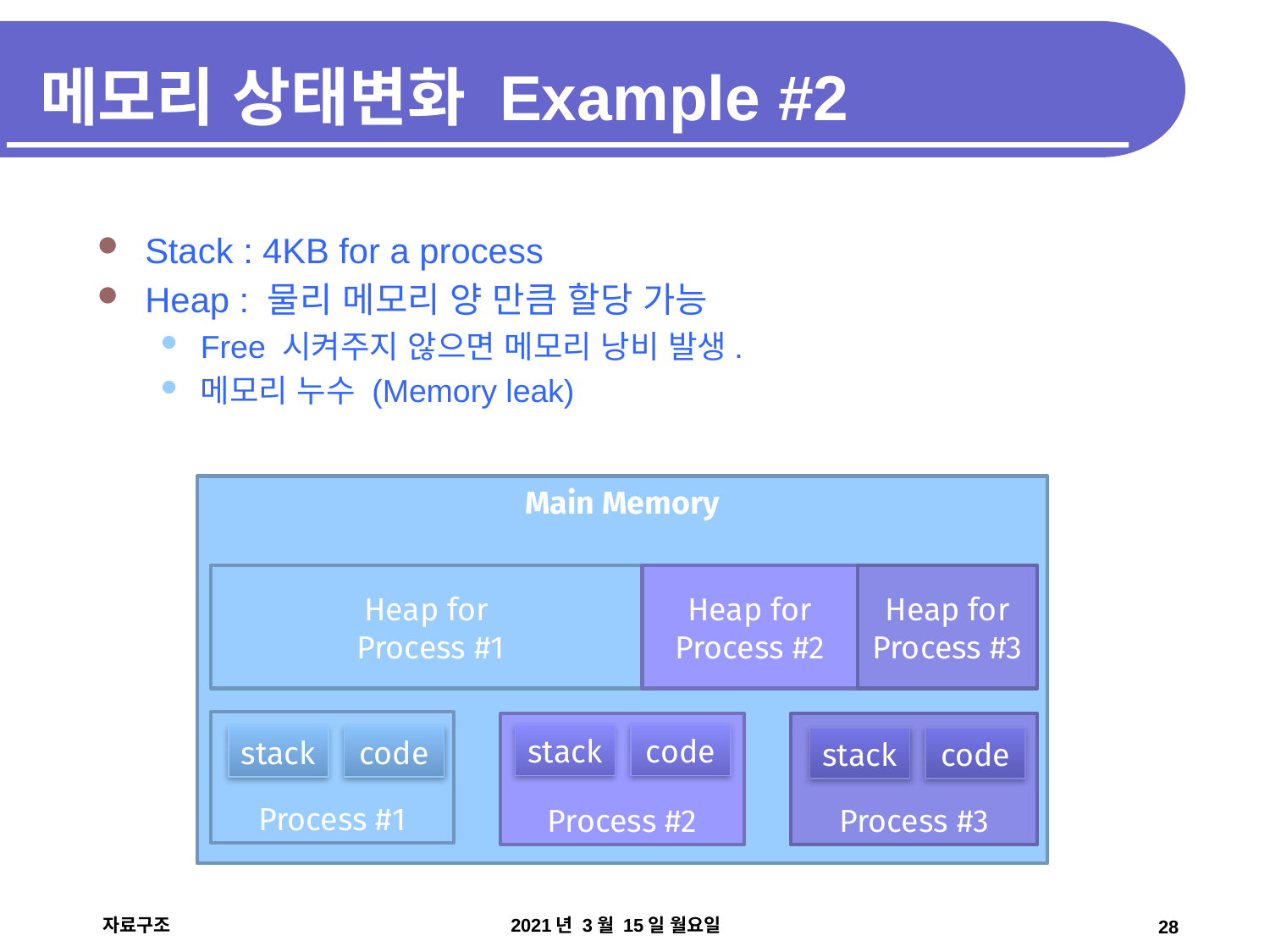

# 메모리 상태변화 Example #2
Stack : 4KB for a process
Heap : 물리 메모리 양 만큼 할당 가능
Free 시켜주지 않으면 메모리 낭비 발생.
메모리 누수 (Memory leak)
Main Memory
Heap for Process #2
Heap for
 Process #1
Heap for Process #3
Process #1
Process #3
Process #2
stack
code
stack
code
stack
code
28